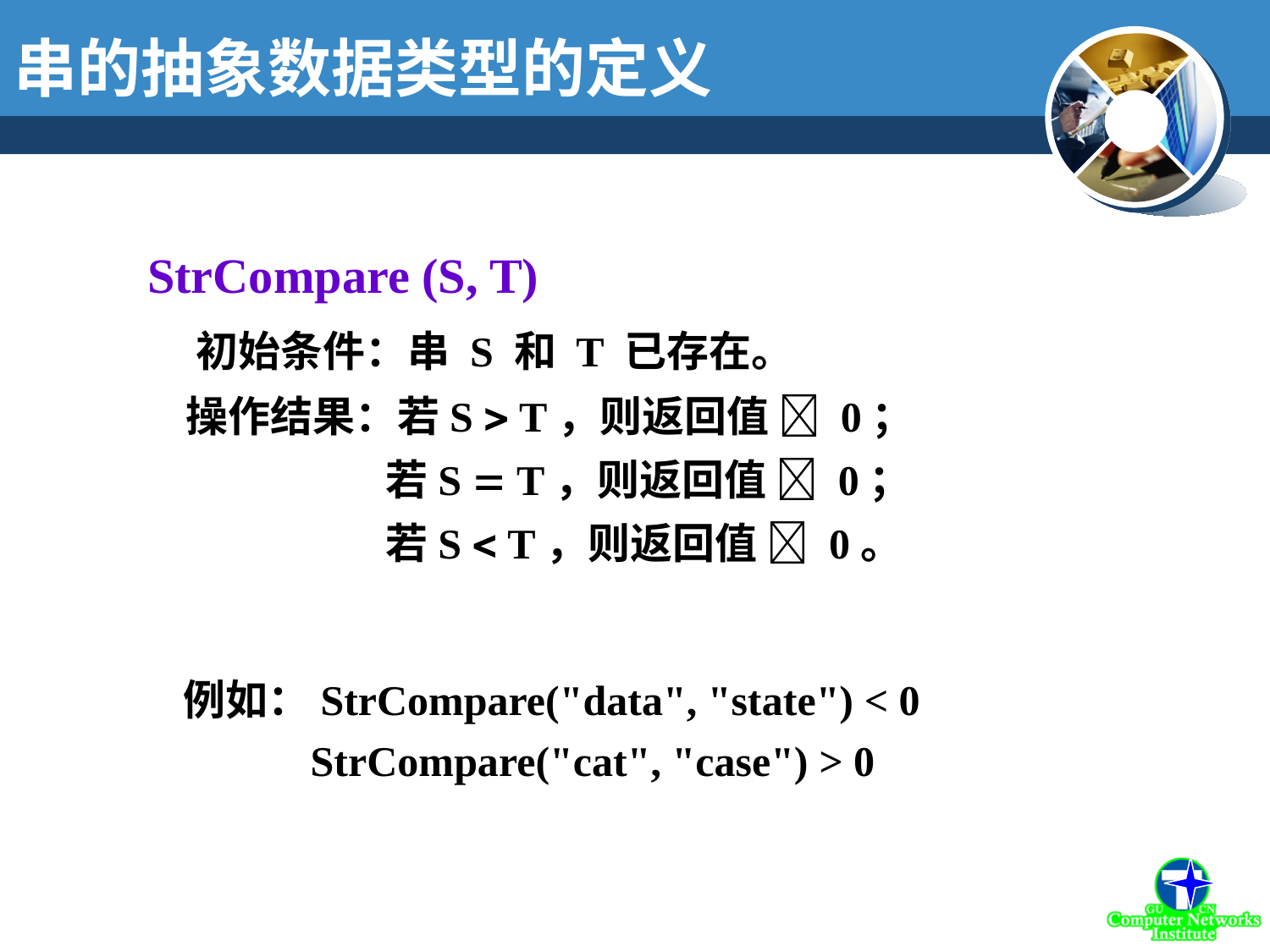

串的抽象数据类型的定义
StrCompare (S, T)
   初始条件：串 S 和 T 已存在。
    操作结果：若S > T，则返回值 > 0；
                         若S = T，则返回值 = 0；
                         若S < T，则返回值 < 0。
例如：StrCompare("data", "state") < 0
            StrCompare("cat", "case") > 0